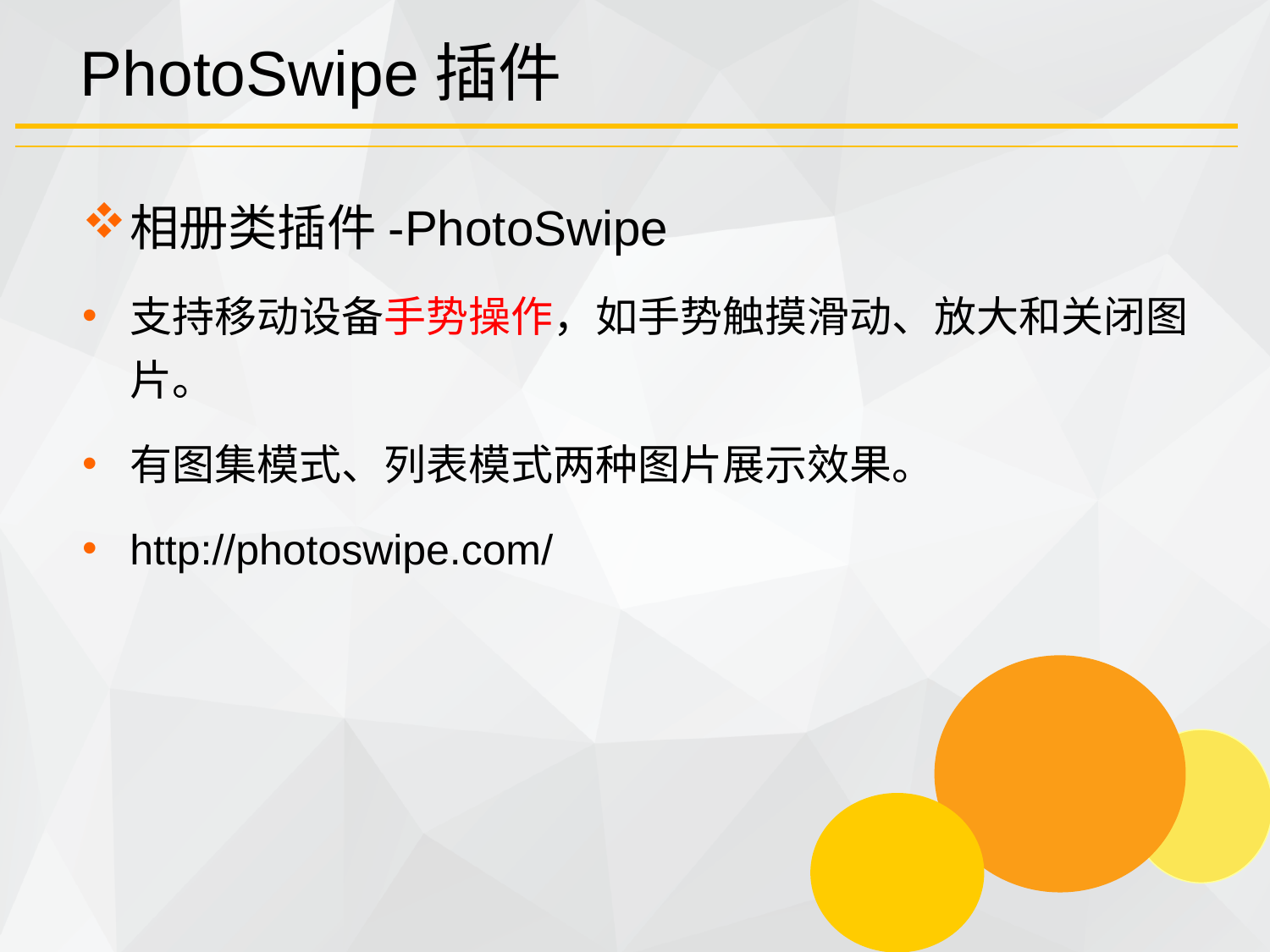

# PhotoSwipe插件
相册类插件-PhotoSwipe
支持移动设备手势操作，如手势触摸滑动、放大和关闭图片。
有图集模式、列表模式两种图片展示效果。
http://photoswipe.com/